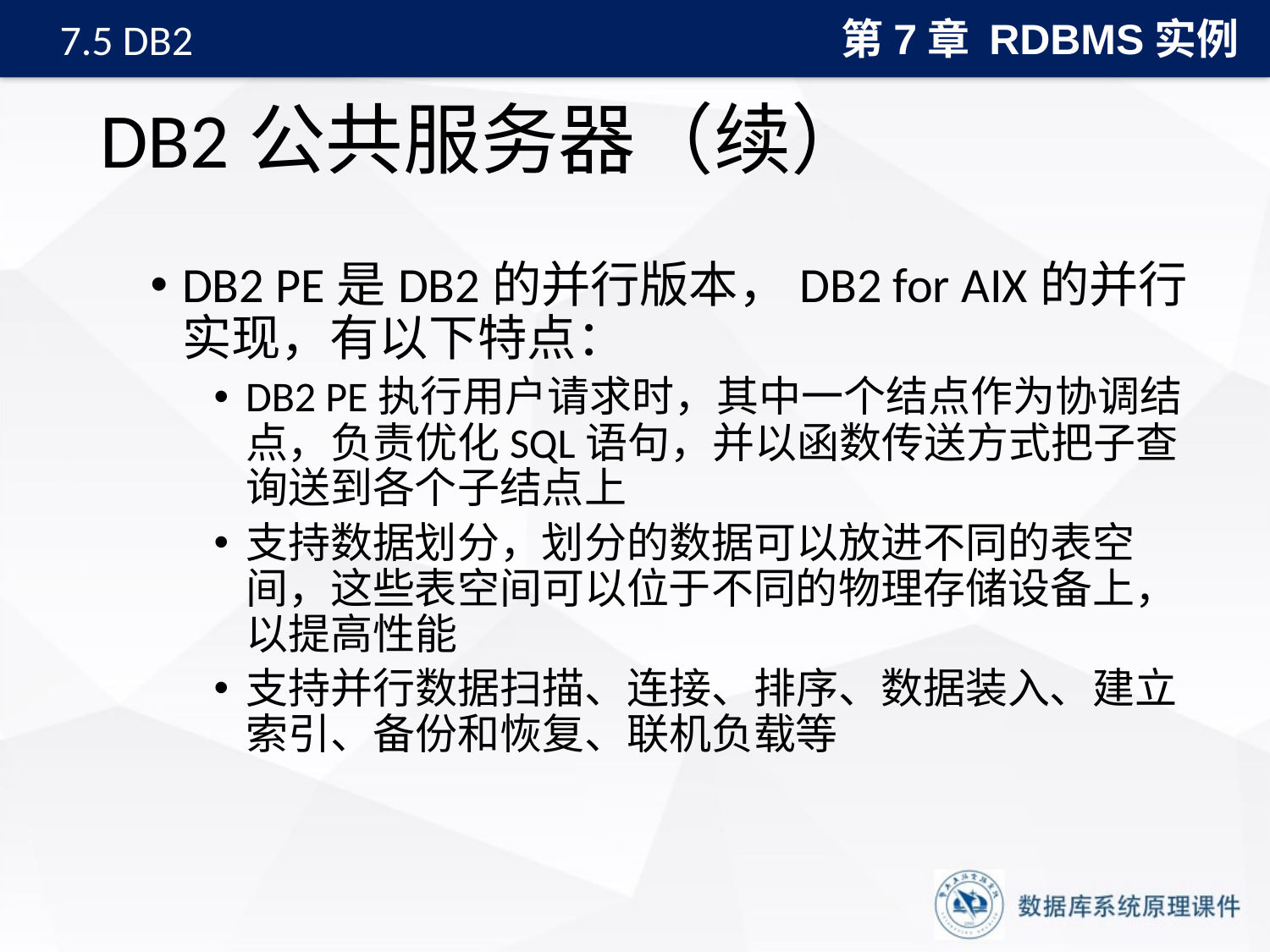

第7章 RDBMS实例
7.5 DB2
# DB2公共服务器（续）
DB2 PE是DB2的并行版本，DB2 for AIX的并行实现，有以下特点：
DB2 PE执行用户请求时，其中一个结点作为协调结点，负责优化SQL语句，并以函数传送方式把子查询送到各个子结点上
支持数据划分，划分的数据可以放进不同的表空间，这些表空间可以位于不同的物理存储设备上，以提高性能
支持并行数据扫描、连接、排序、数据装入、建立索引、备份和恢复、联机负载等